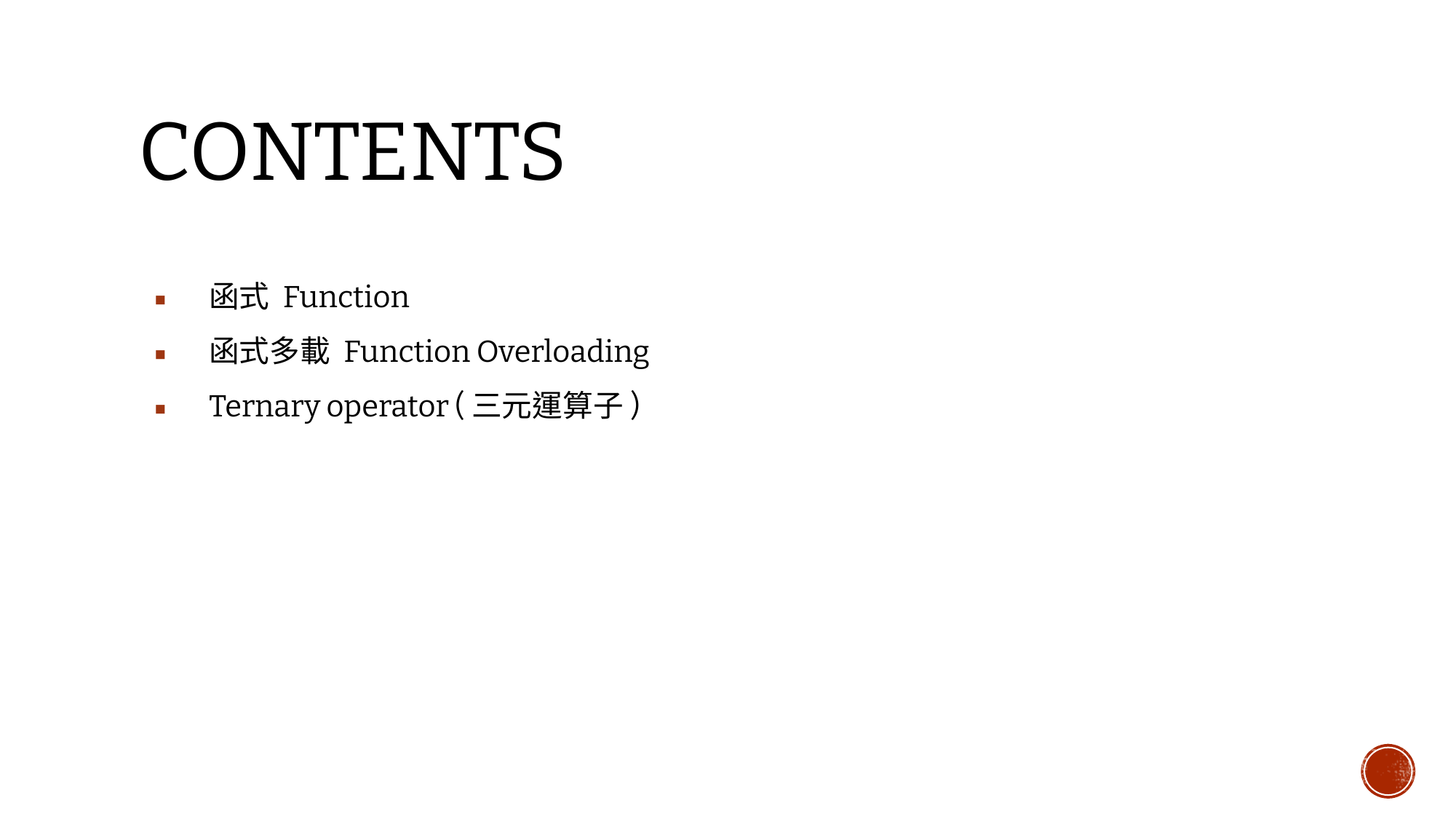

# CONTENTS
函式 Function
函式多載 Function Overloading
Ternary operator (三元運算子)